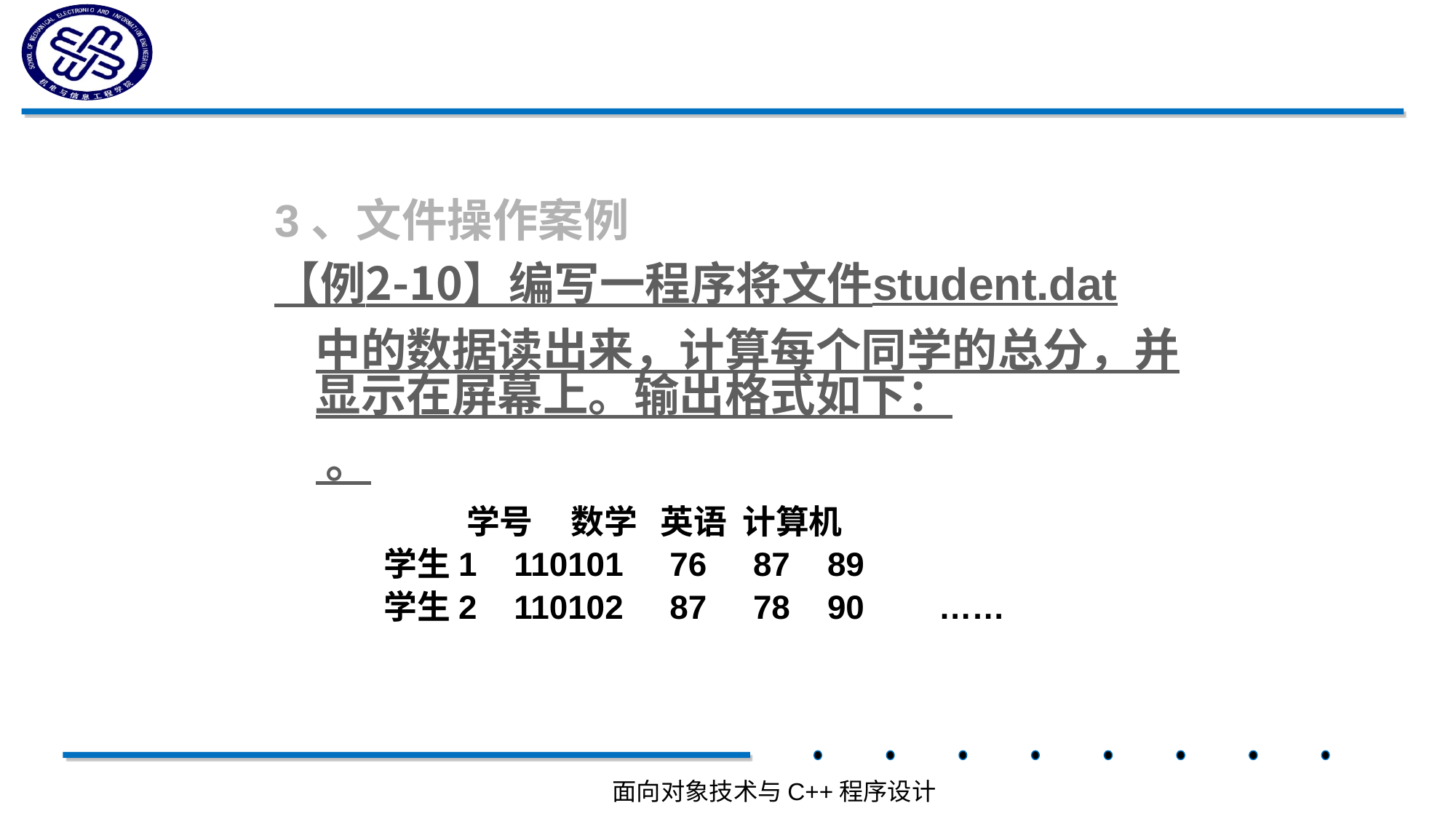

3、文件操作案例
【例2-10】编写一程序将文件student.dat中的数据读出来，计算每个同学的总分，并显示在屏幕上。输出格式如下： 。
          学号     数学   英语  计算机
学生1    110101     76     87    89
学生2    110102     87     78    90        ……

面向对象技术与C++程序设计
17